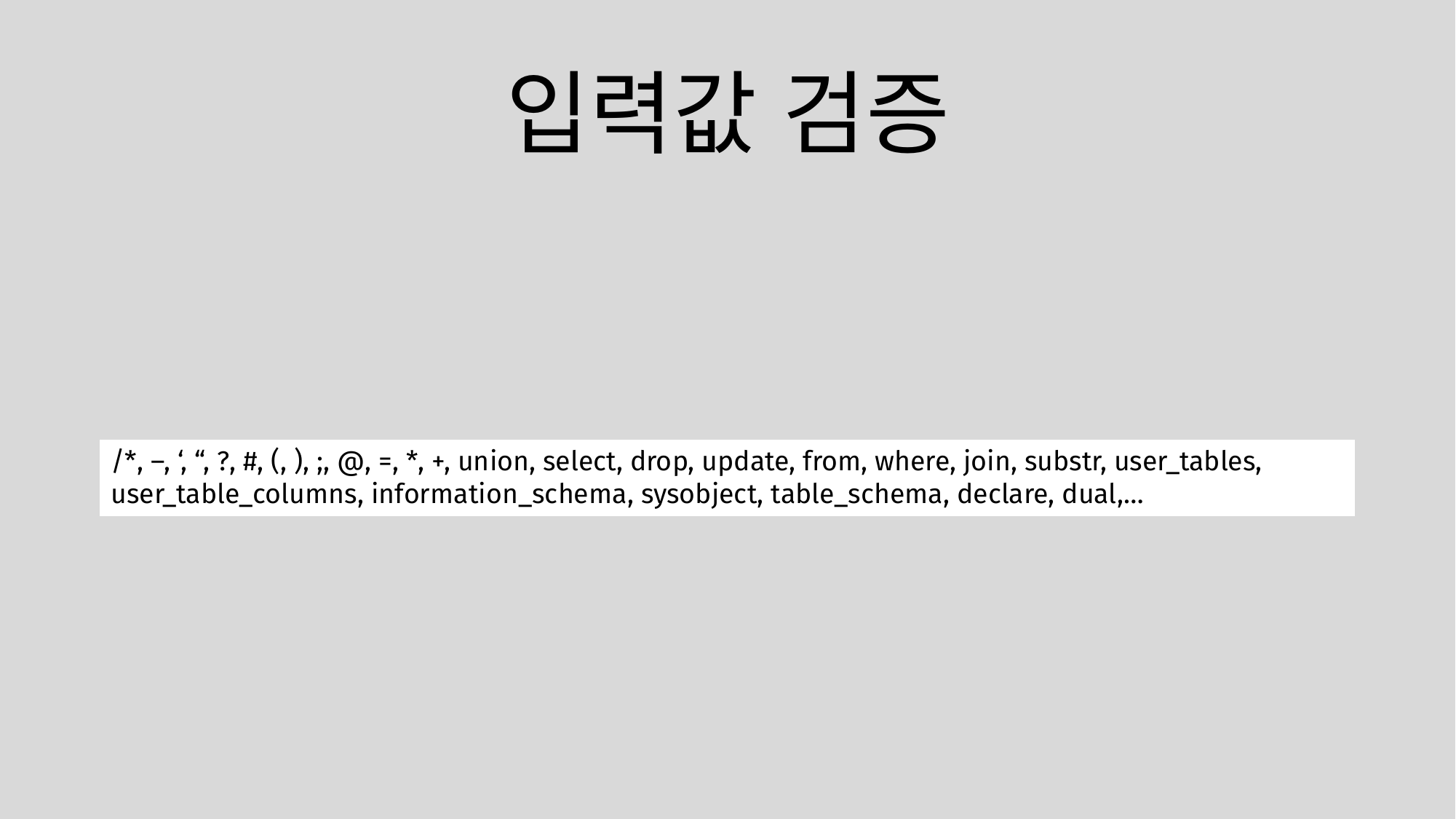

입력값 검증
| /\*, –, ‘, “, ?, #, (, ), ;, @, =, \*, +, union, select, drop, update, from, where, join, substr, user\_tables, user\_table\_columns, information\_schema, sysobject, table\_schema, declare, dual,… |
| --- |